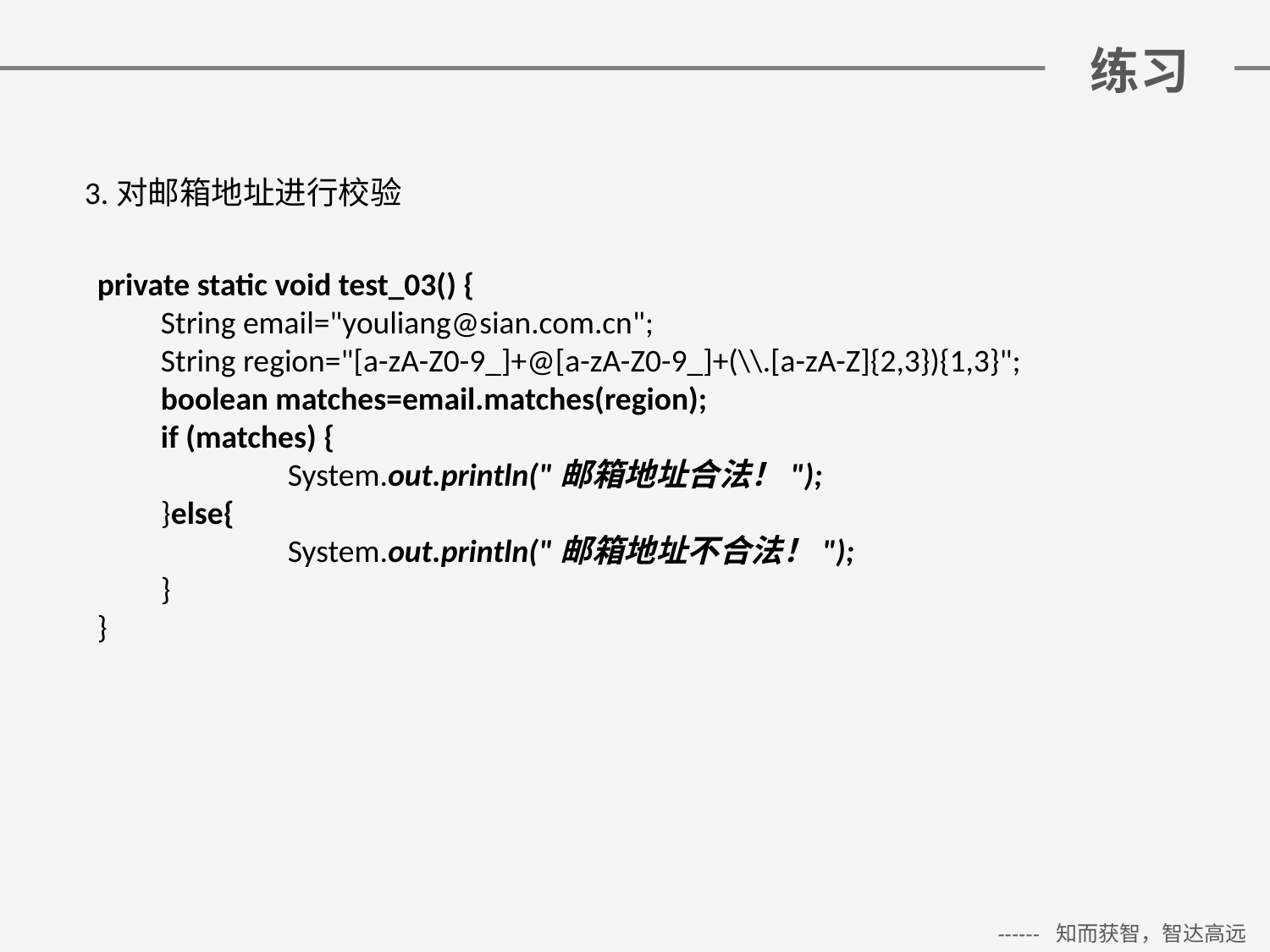

# 练习
 3.对邮箱地址进行校验
private static void test_03() {
String email="youliang@sian.com.cn";
String region="[a-zA-Z0-9_]+@[a-zA-Z0-9_]+(\\.[a-zA-Z]{2,3}){1,3}";
boolean matches=email.matches(region);
if (matches) {
	System.out.println("邮箱地址合法！");
}else{
	System.out.println("邮箱地址不合法！");
}
}